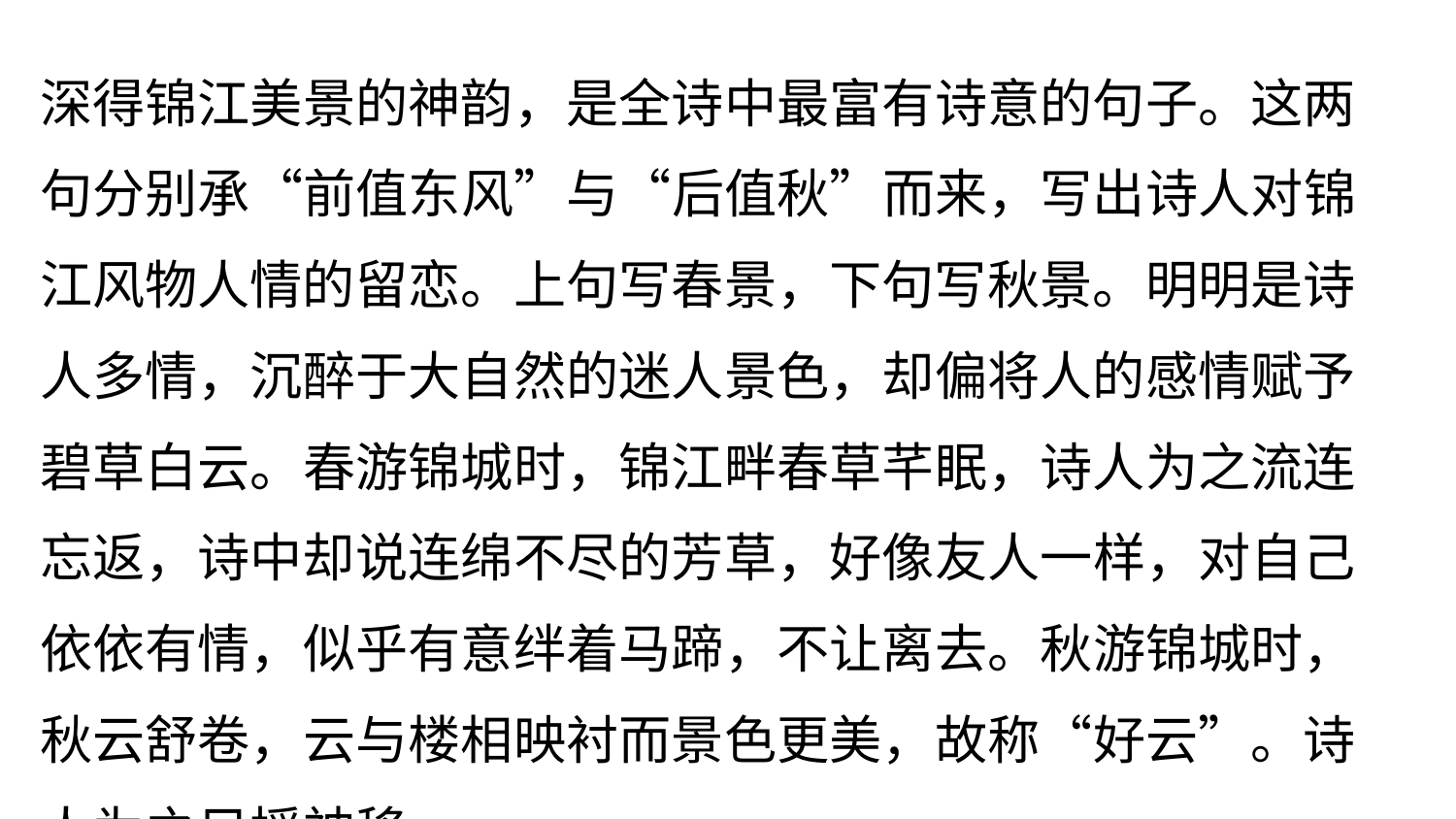

深得锦江美景的神韵，是全诗中最富有诗意的句子。这两句分别承“前值东风”与“后值秋”而来，写出诗人对锦江风物人情的留恋。上句写春景，下句写秋景。明明是诗人多情，沉醉于大自然的迷人景色，却偏将人的感情赋予碧草白云。春游锦城时，锦江畔春草芊眠，诗人为之流连忘返，诗中却说连绵不尽的芳草，好像友人一样，对自己依依有情，似乎有意绊着马蹄，不让离去。秋游锦城时，秋云舒卷，云与楼相映衬而景色更美，故称“好云”。诗人为之目摇神移，